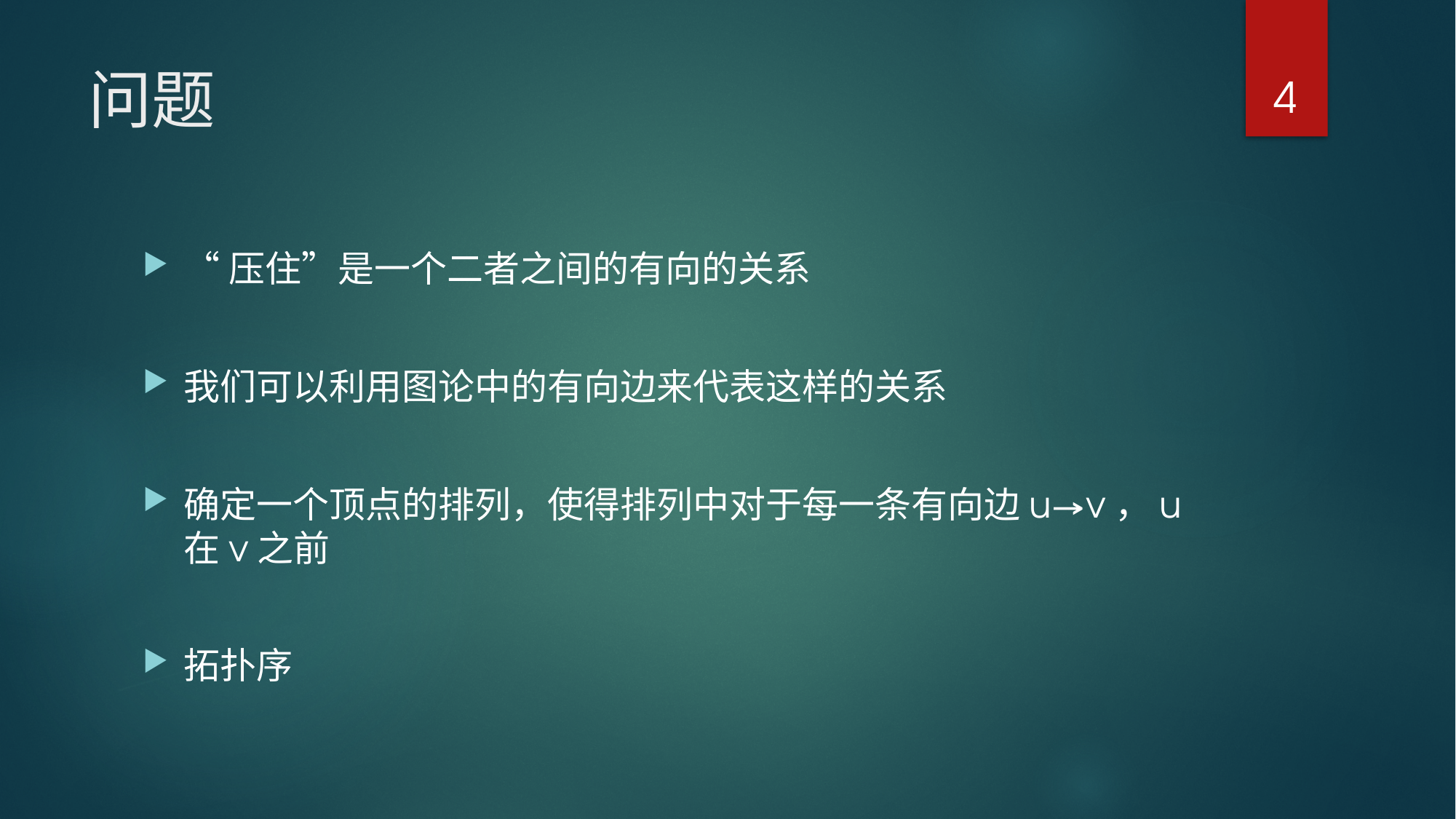

4
# 问题
“压住”是一个二者之间的有向的关系

我们可以利用图论中的有向边来代表这样的关系

确定一个顶点的排列，使得排列中对于每一条有向边u→v，u在v之前

拓扑序